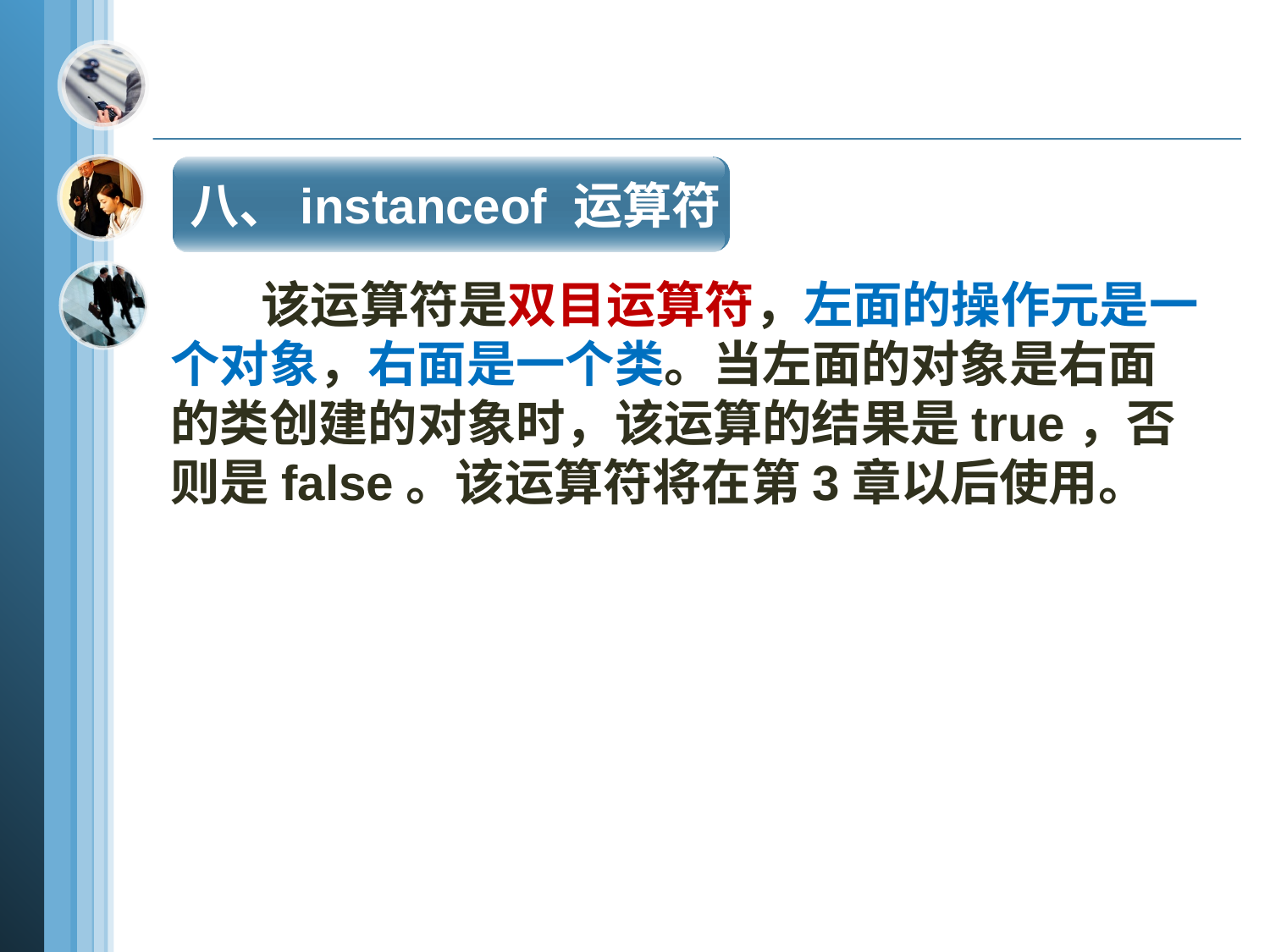

八、instanceof 运算符

       该运算符是双目运算符，左面的操作元是一个对象，右面是一个类。当左面的对象是右面的类创建的对象时，该运算的结果是true，否则是false。该运算符将在第3章以后使用。